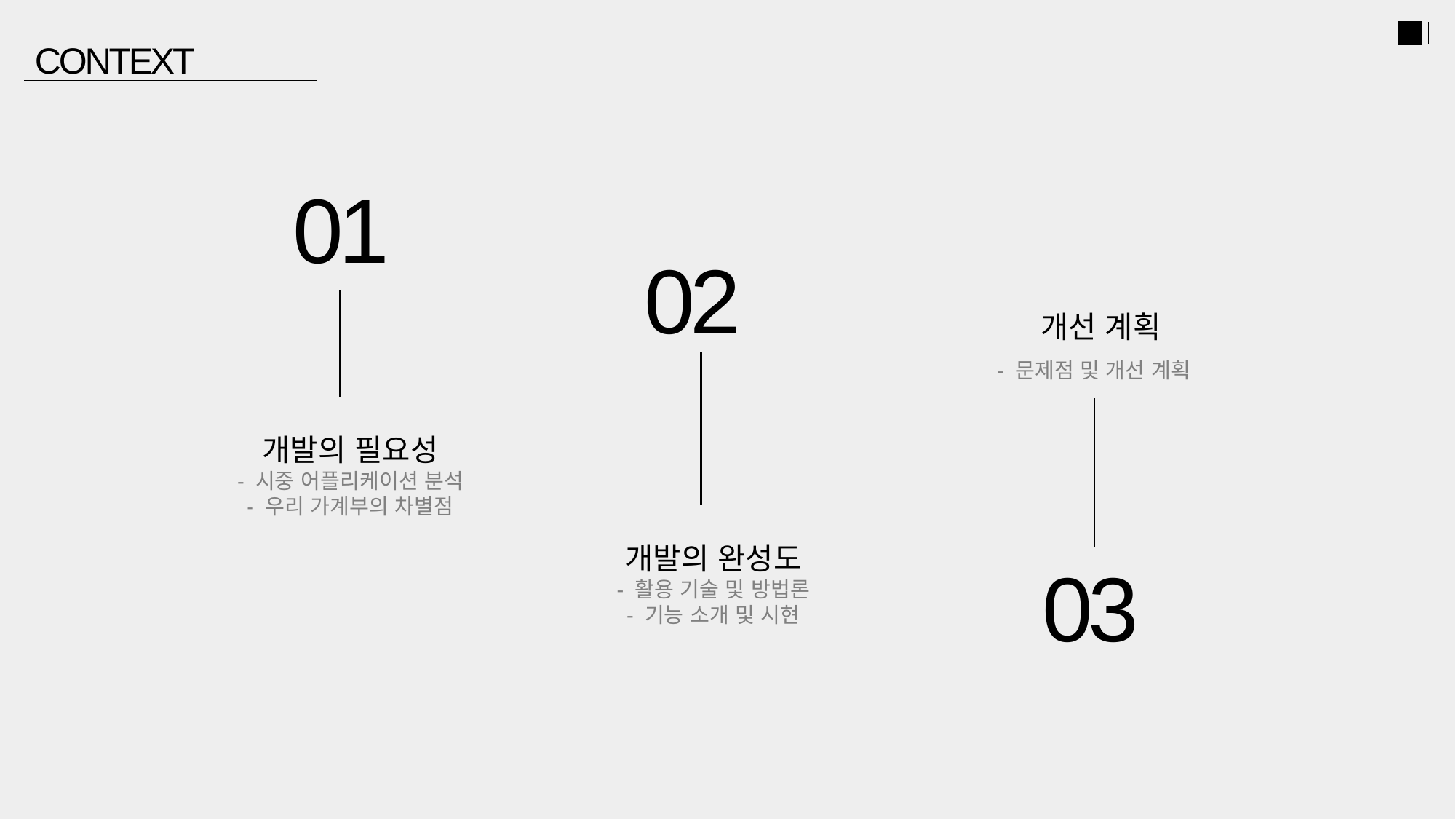

CONTEXT
01
개발의 필요성
- 시중 어플리케이션 분석
- 우리 가계부의 차별점
02
개발의 완성도
- 활용 기술 및 방법론
- 기능 소개 및 시현
 개선 계획
- 문제점 및 개선 계획

03